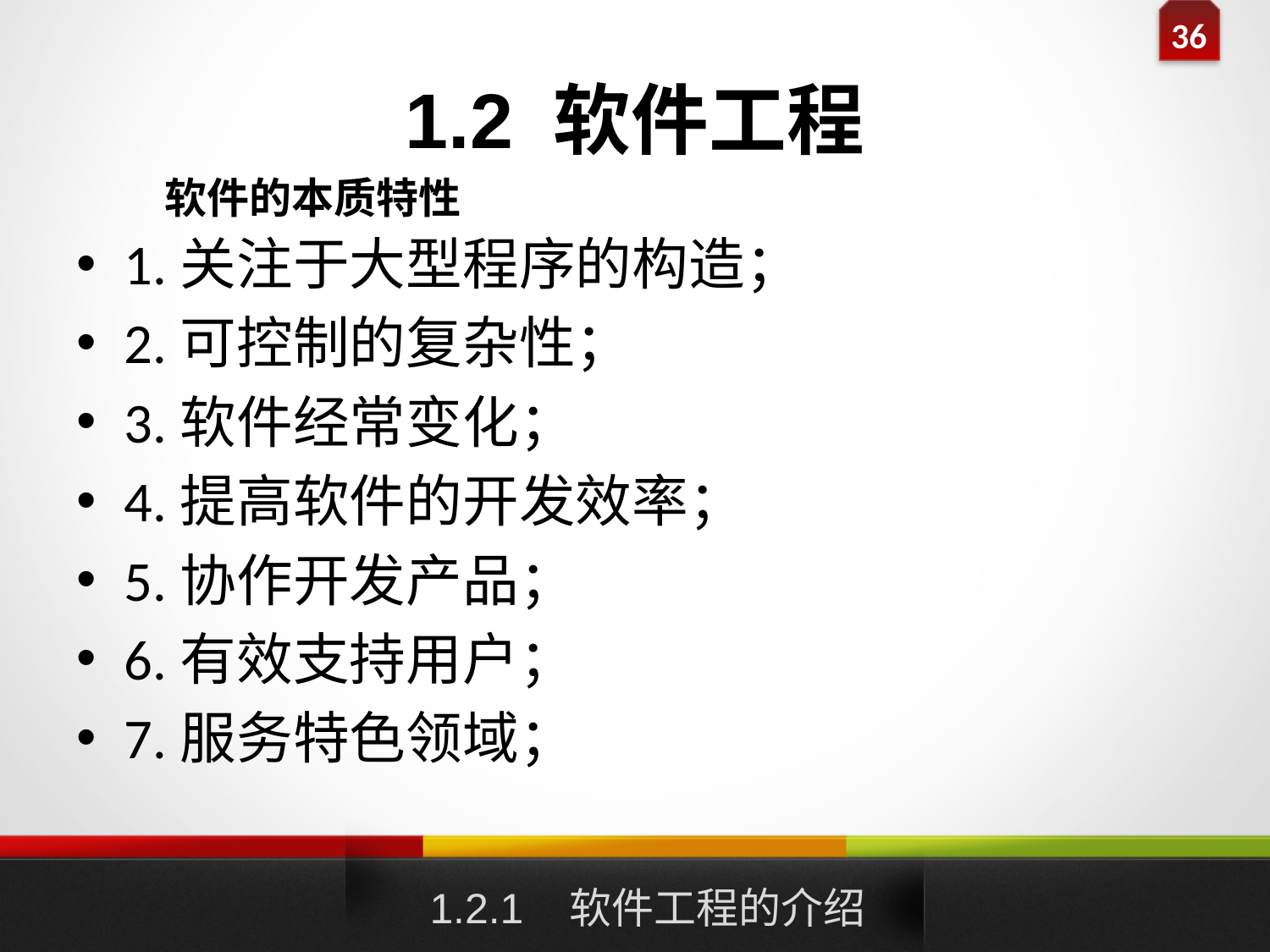

# 1.2 软件工程
软件的本质特性
1.关注于大型程序的构造；
2.可控制的复杂性；
3.软件经常变化；
4.提高软件的开发效率；
5.协作开发产品；
6.有效支持用户；
7.服务特色领域；

1.2.1   软件工程的介绍